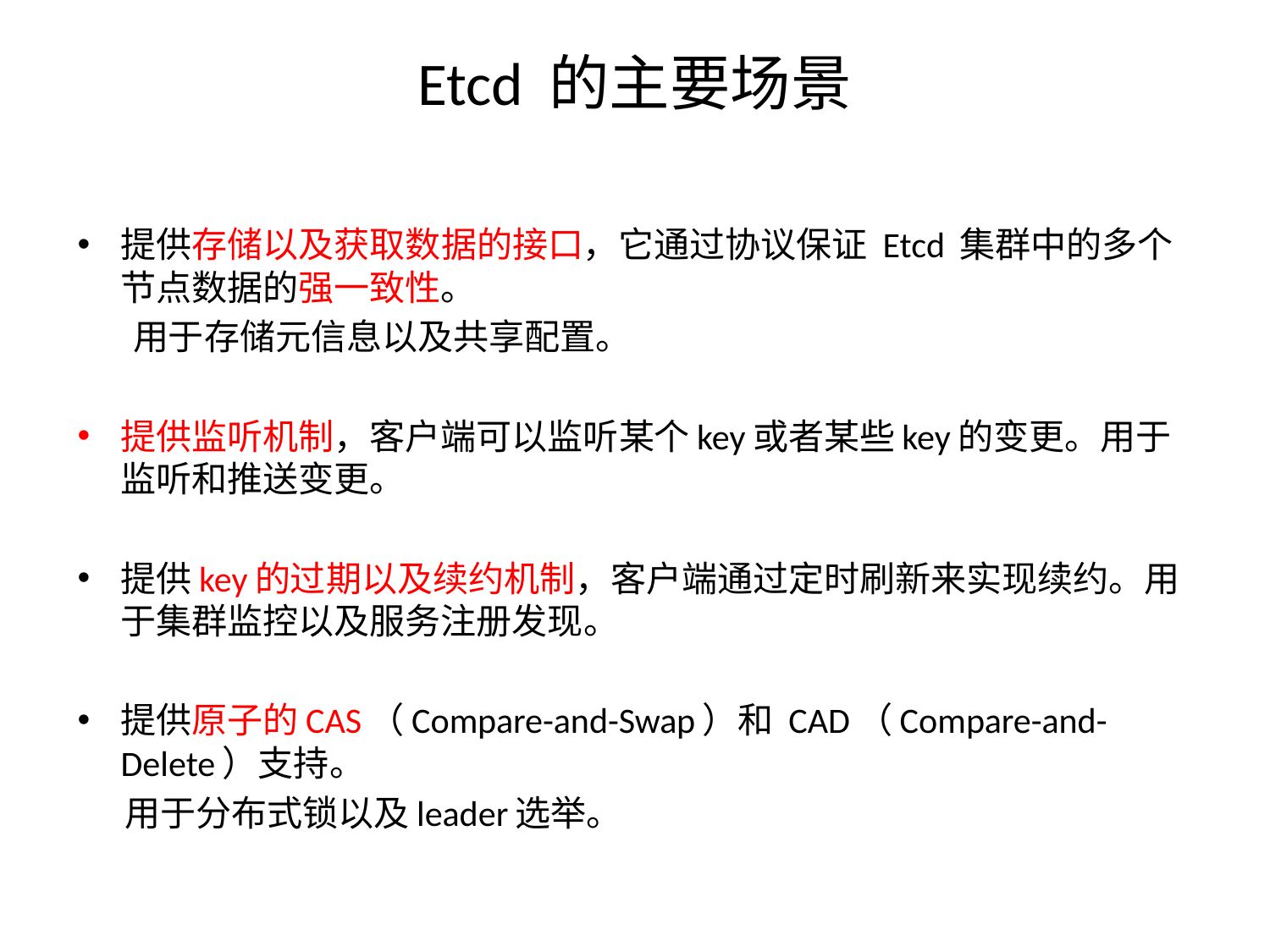

# Etcd 的主要场景
提供存储以及获取数据的接口，它通过协议保证 Etcd 集群中的多个节点数据的强一致性。
      用于存储元信息以及共享配置。

提供监听机制，客户端可以监听某个key或者某些key的变更。用于监听和推送变更。

提供key的过期以及续约机制，客户端通过定时刷新来实现续约。用于集群监控以及服务注册发现。

提供原子的CAS（Compare-and-Swap）和 CAD（Compare-and-Delete）支持。
     用于分布式锁以及leader选举。